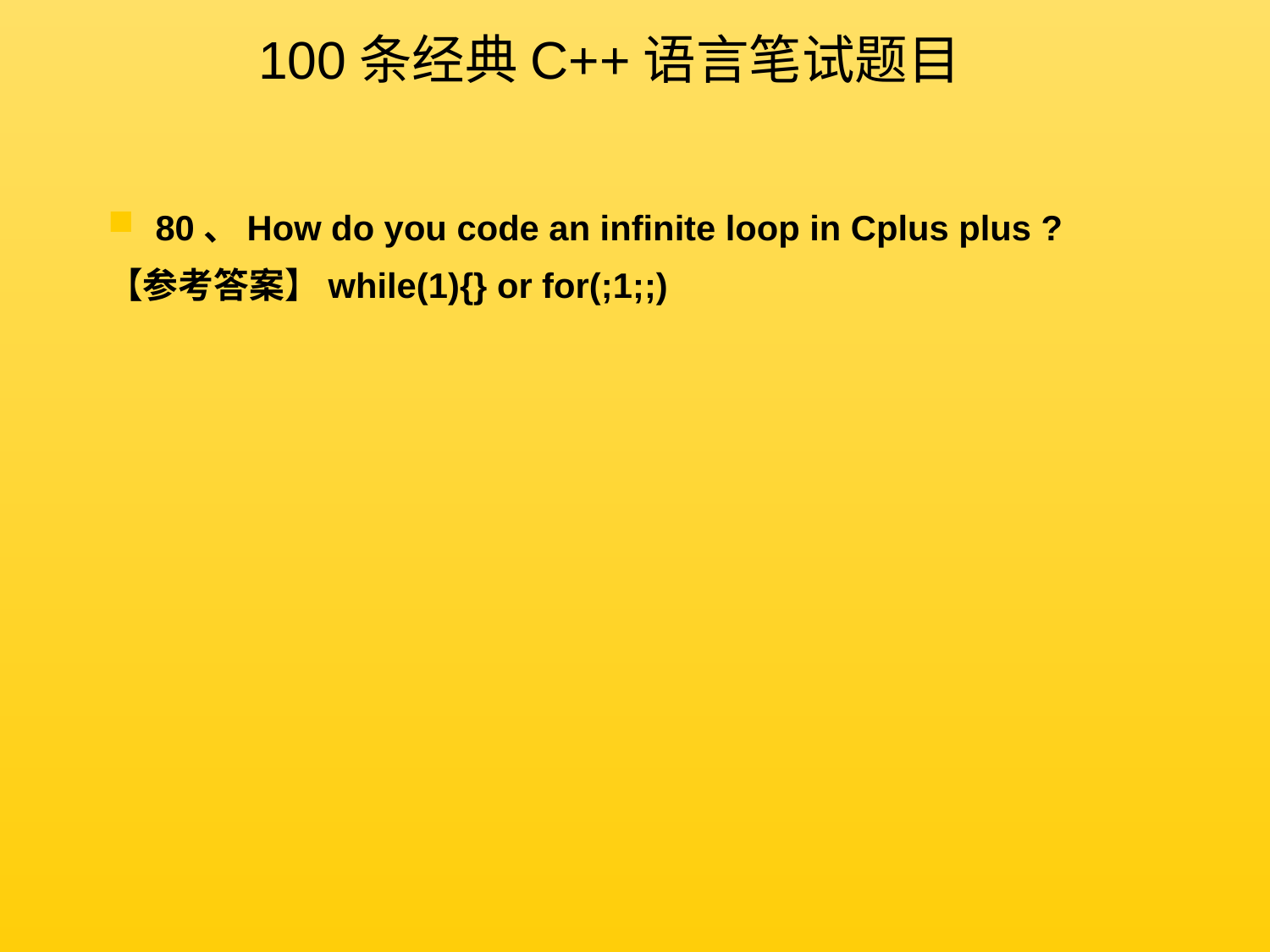

100条经典C++语言笔试题目
80、How do you code an infinite loop in Cplus plus ?
【参考答案】while(1){} or for(;1;;)